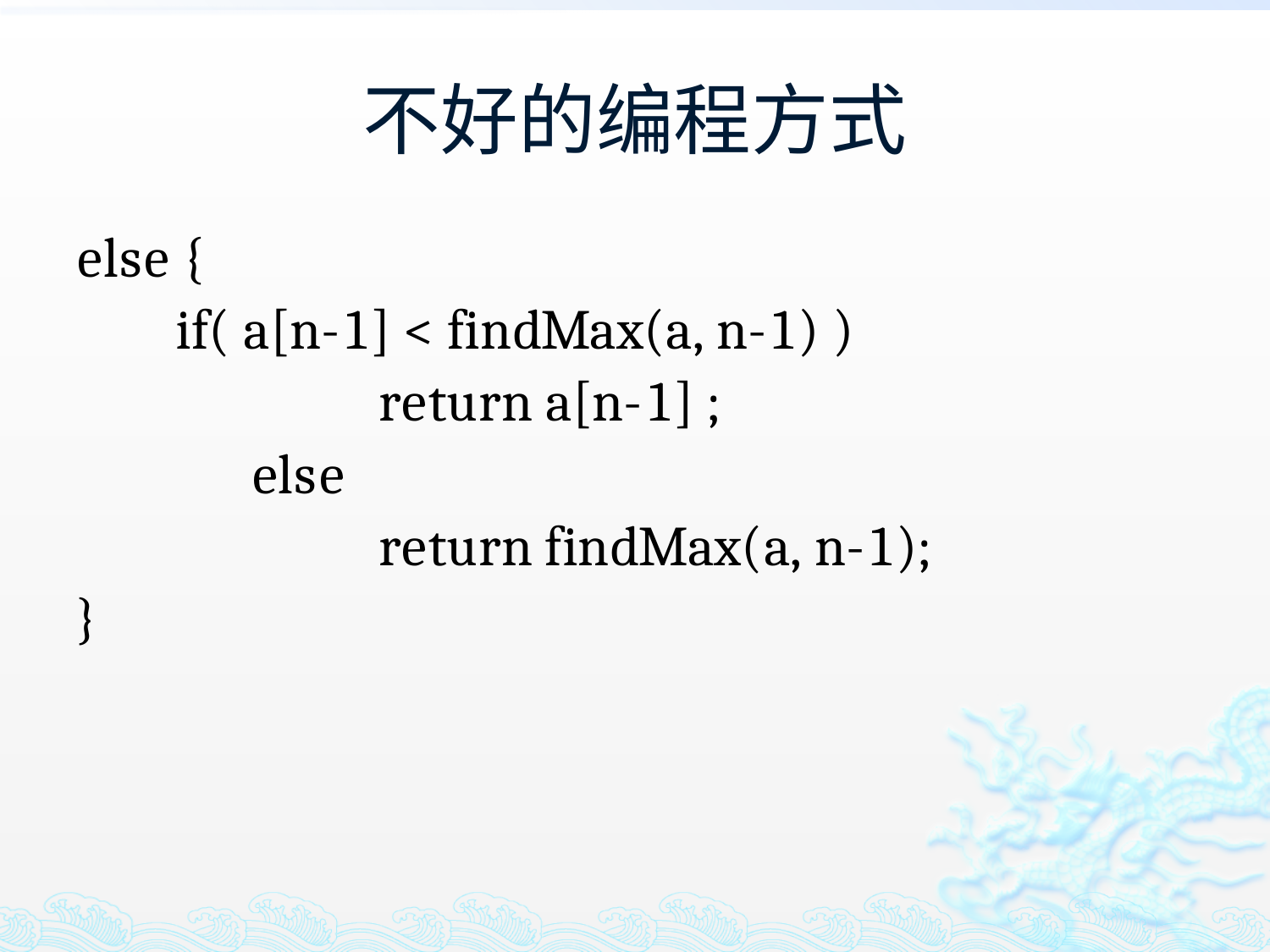

# 不好的编程方式
else {
        if( a[n-1] < findMax(a, n-1) )
        		return a[n-1] ;
		else
			return findMax(a, n-1);
}